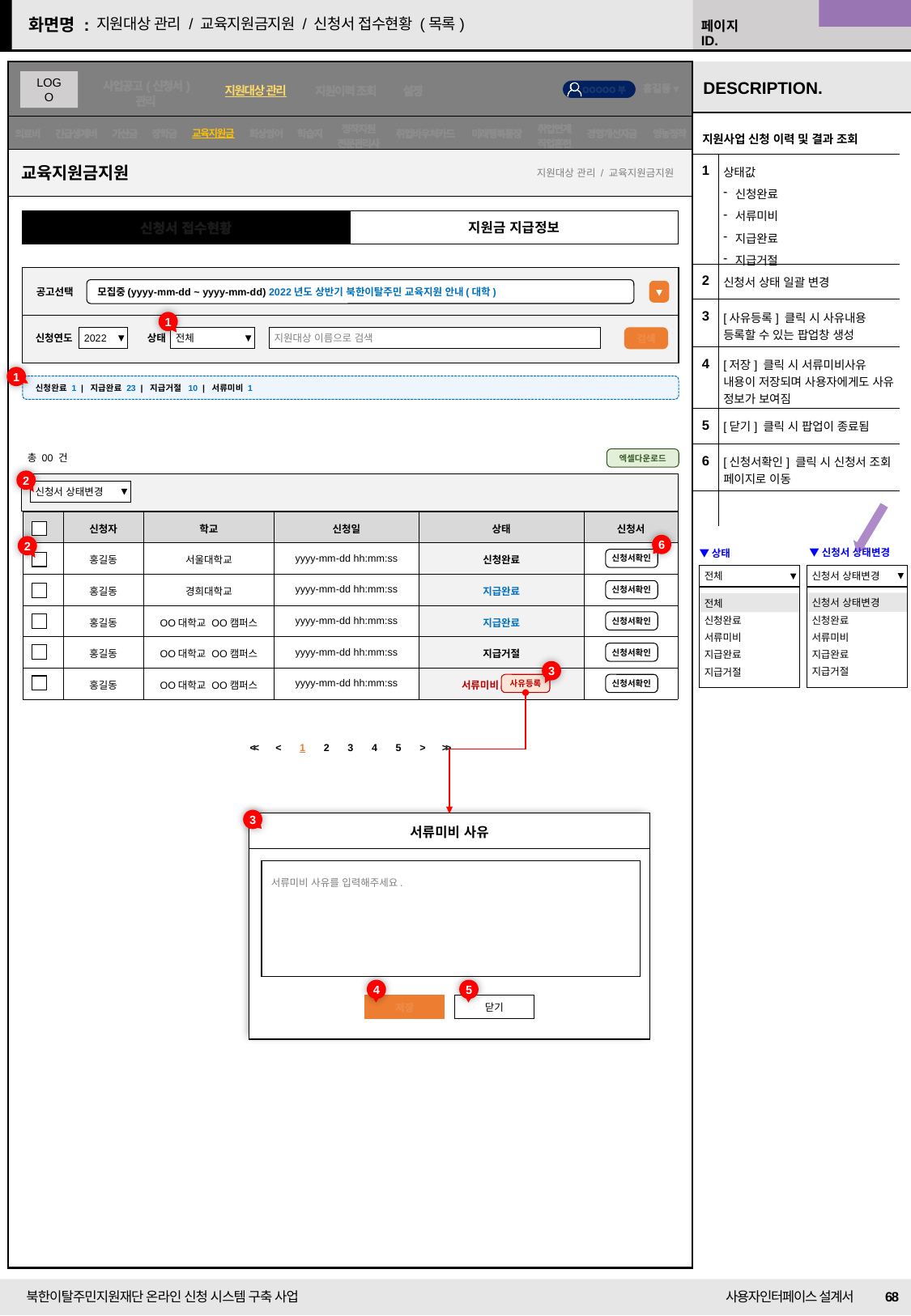

22/09/01 수정
지원대상 관리 / 교육지원금지원 / 신청서 접수현황 (목록)

교육지원금
| 지원사업 신청 이력 및 결과 조회 |  |
| --- | --- |
| 1 | 상태값 신청완료 서류미비 지급완료 지급거절 |
| 2 | 신청서 상태 일괄 변경 |
| 3 | [사유등록] 클릭 시 사유내용 등록할 수 있는 팝업창 생성 |
| 4 | [저장] 클릭 시 서류미비사유 내용이 저장되며 사용자에게도 사유 정보가 보여짐 |
| 5 | [닫기] 클릭 시 팝업이 종료됨 |
| 6 | [신청서확인] 클릭 시 신청서 조회 페이지로 이동 |
|  |  |
교육지원금지원
지원대상 관리 / 교육지원금지원
신청서 접수현황
지원금 지급정보

공고선택
모집중(yyyy-mm-dd ~ yyyy-mm-dd) 2022년도 상반기 북한이탈주민 교육지원 안내(대학)

1

검색
신청연도
2022

상태
전체

지원대상 이름으로 검색
1
신청완료 1  |  지급완료 23  |  지급거절  10  |  서류미비 1
총 00 건
엑셀다운로드
2

신청서 상태변경

|  | 신청자 | 학교 | 신청일 | 상태 | 신청서 |
| --- | --- | --- | --- | --- | --- |
|  | 홍길동 | 서울대학교 | yyyy-mm-dd hh:mm:ss | 신청완료 |  |
|  | 홍길동 | 경희대학교 | yyyy-mm-dd hh:mm:ss | 지급완료 |  |
|  | 홍길동 | OO대학교 OO캠퍼스 | yyyy-mm-dd hh:mm:ss | 지급완료 |  |
|  | 홍길동 | OO대학교 OO캠퍼스 | yyyy-mm-dd hh:mm:ss | 지급거절 |  |
|  | 홍길동 | OO대학교 OO캠퍼스 | yyyy-mm-dd hh:mm:ss | 서류미비 . |  |

6
2
▼신청서 상태변경
신청서 상태변경

신청서 상태변경
신청완료
서류미비
지급완료
지급거절

▼상태
전체

전체
신청완료
서류미비
지급완료
지급거절

신청서확인

신청서확인

신청서확인

신청서확인

3
사유등록
신청서확인

| << | < | 1 | 2 | 3 | 4 | 5 | > | >> |
| --- | --- | --- | --- | --- | --- | --- | --- | --- |
3

서류미비 사유
서류미비 사유를 입력해주세요.
닫기
저장
4
5
68